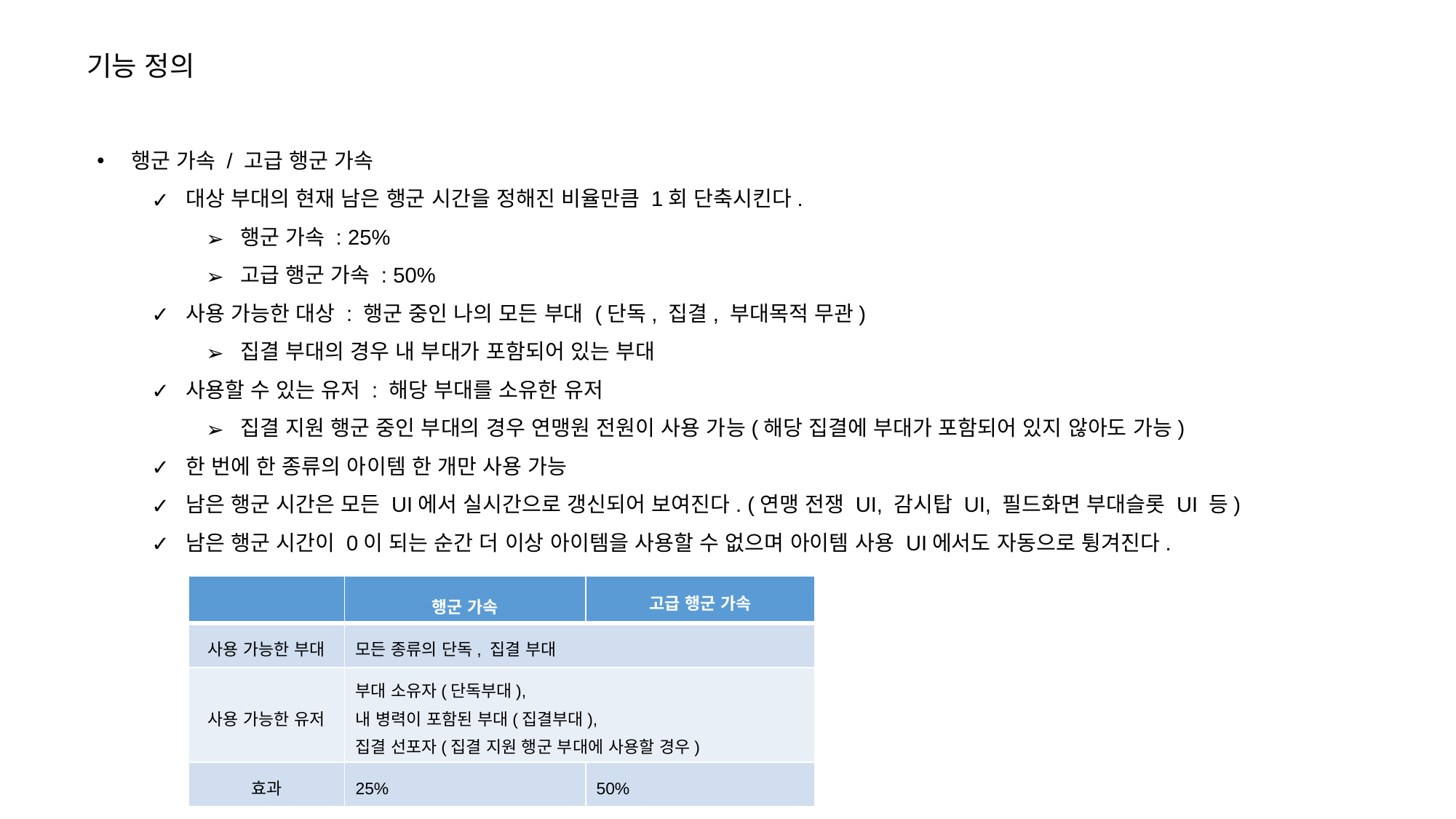

기능 정의
행군 가속 / 고급 행군 가속
대상 부대의 현재 남은 행군 시간을 정해진 비율만큼 1회 단축시킨다.
행군 가속 : 25%
고급 행군 가속 : 50%
사용 가능한 대상 : 행군 중인 나의 모든 부대 (단독, 집결, 부대목적 무관)
집결 부대의 경우 내 부대가 포함되어 있는 부대
사용할 수 있는 유저 : 해당 부대를 소유한 유저
집결 지원 행군 중인 부대의 경우 연맹원 전원이 사용 가능(해당 집결에 부대가 포함되어 있지 않아도 가능)
한 번에 한 종류의 아이템 한 개만 사용 가능
남은 행군 시간은 모든 UI에서 실시간으로 갱신되어 보여진다. (연맹 전쟁 UI, 감시탑 UI, 필드화면 부대슬롯 UI 등)
남은 행군 시간이 0이 되는 순간 더 이상 아이템을 사용할 수 없으며 아이템 사용 UI에서도 자동으로 튕겨진다.
|  | 행군 가속 | 고급 행군 가속 |
| --- | --- | --- |
| 사용 가능한 부대 | 모든 종류의 단독, 집결 부대 |  |
| 사용 가능한 유저 | 부대 소유자(단독부대), 내 병력이 포함된 부대(집결부대), 집결 선포자(집결 지원 행군 부대에 사용할 경우) |  |
| 효과 | 25% | 50% |